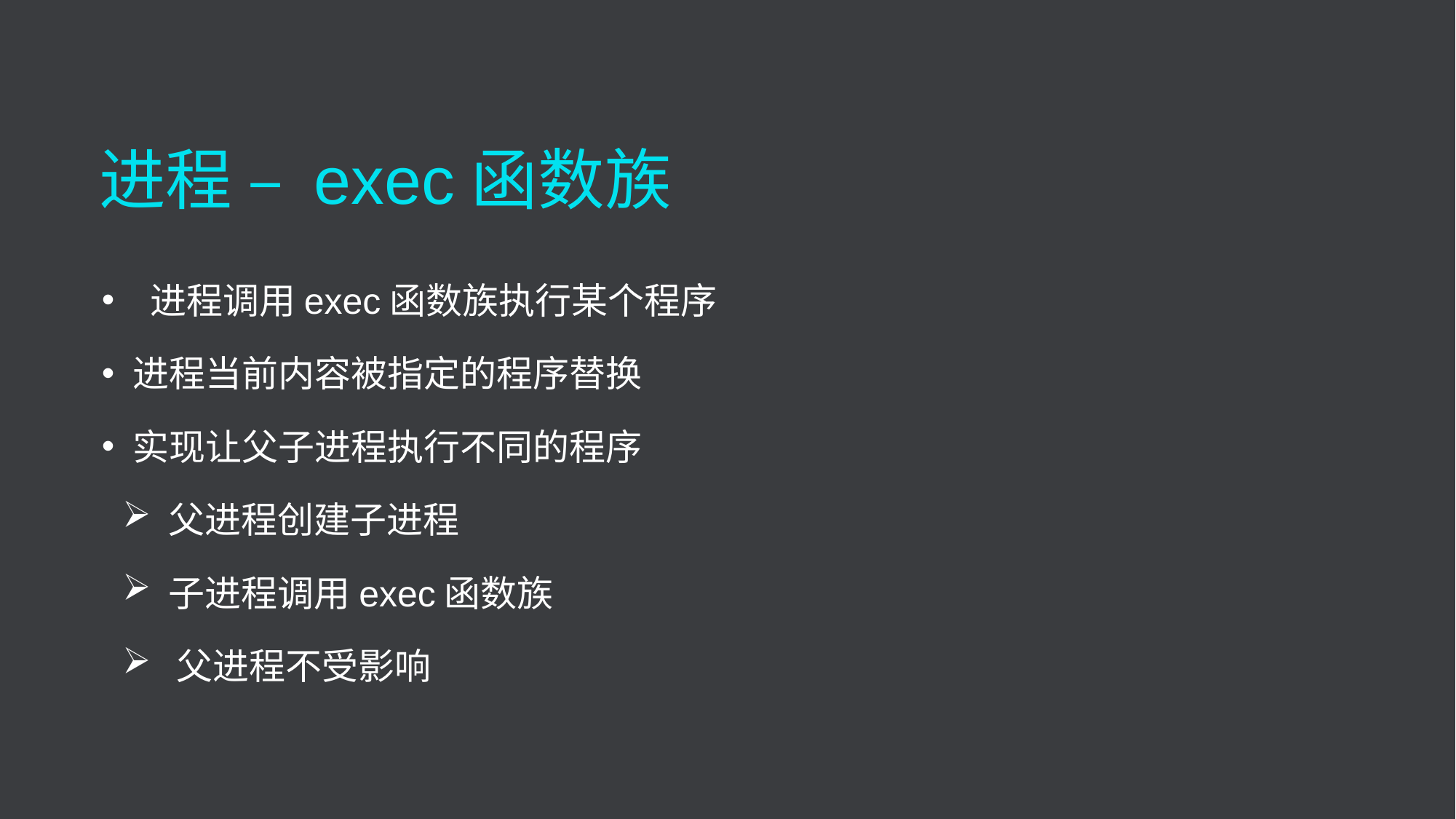

进程 – exec函数族
 进程调用exec函数族执行某个程序
进程当前内容被指定的程序替换
实现让父子进程执行不同的程序
 父进程创建子进程
 子进程调用exec函数族
  父进程不受影响